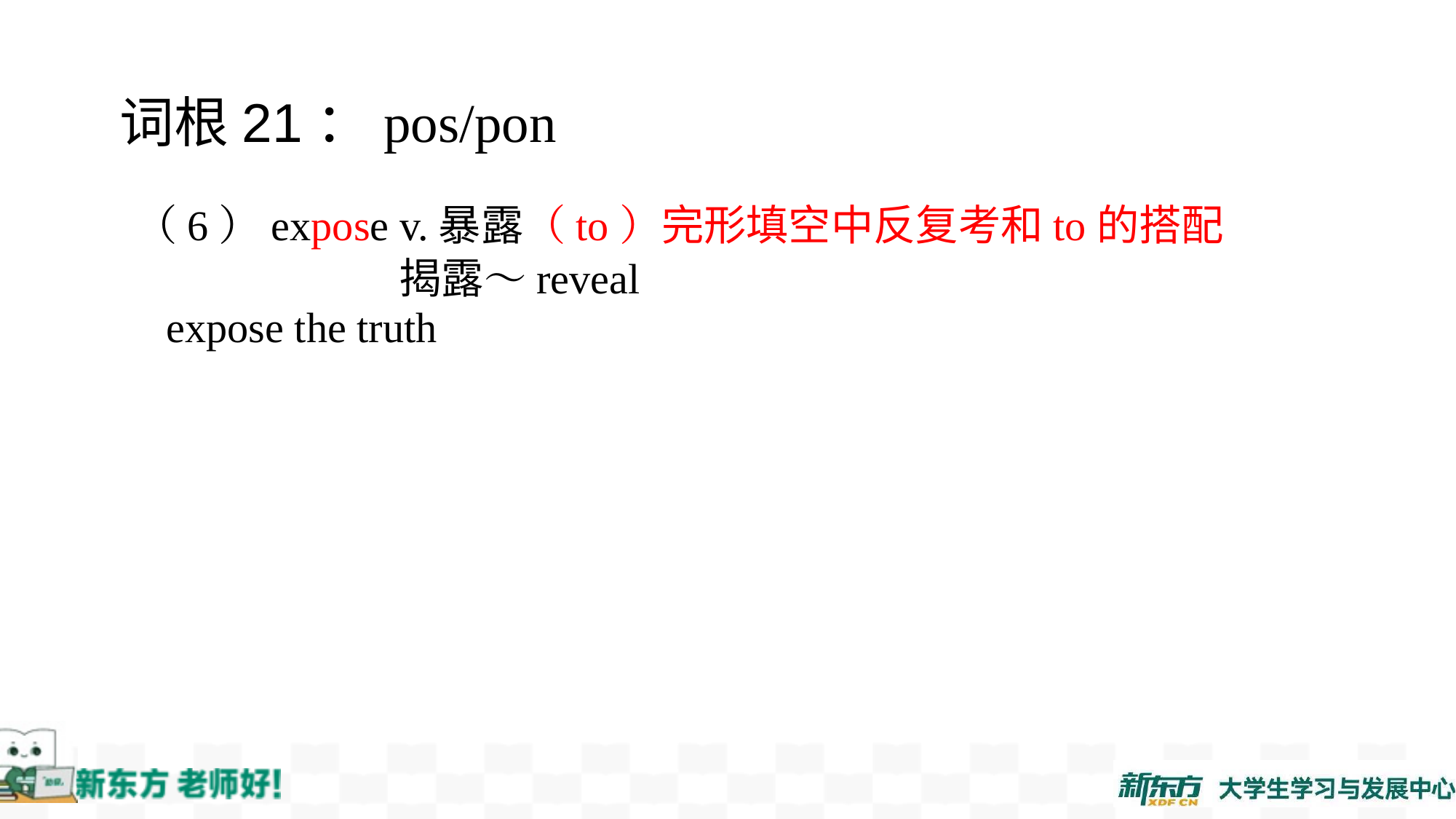

词根21：pos/pon
（6）expose v.暴露（to）完形填空中反复考和to的搭配

   expose the truth

揭露～reveal